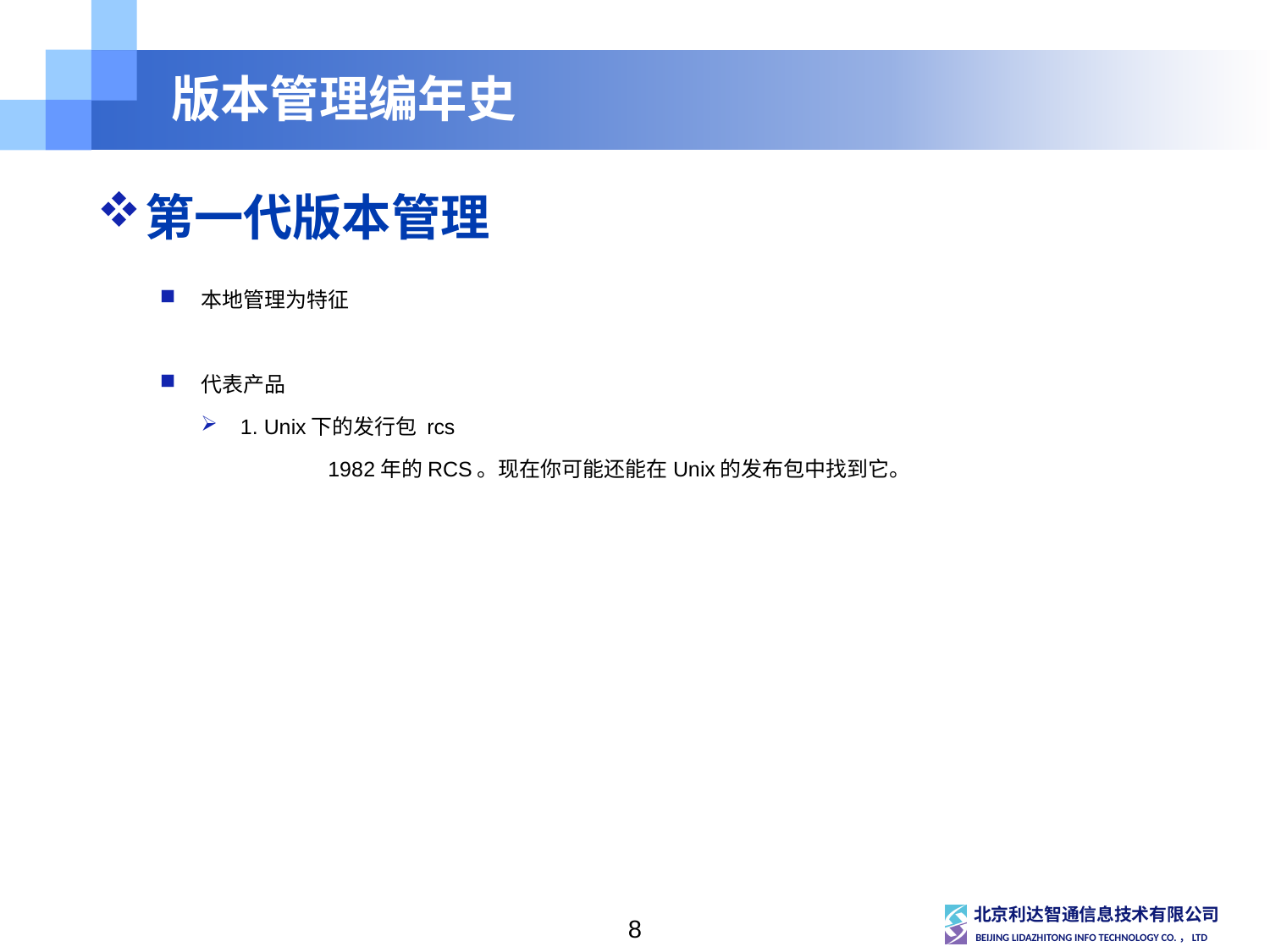

# 版本管理编年史
第一代版本管理

本地管理为特征

代表产品
1. Unix下的发行包 rcs
	1982年的RCS。现在你可能还能在Unix的发布包中找到它。
8